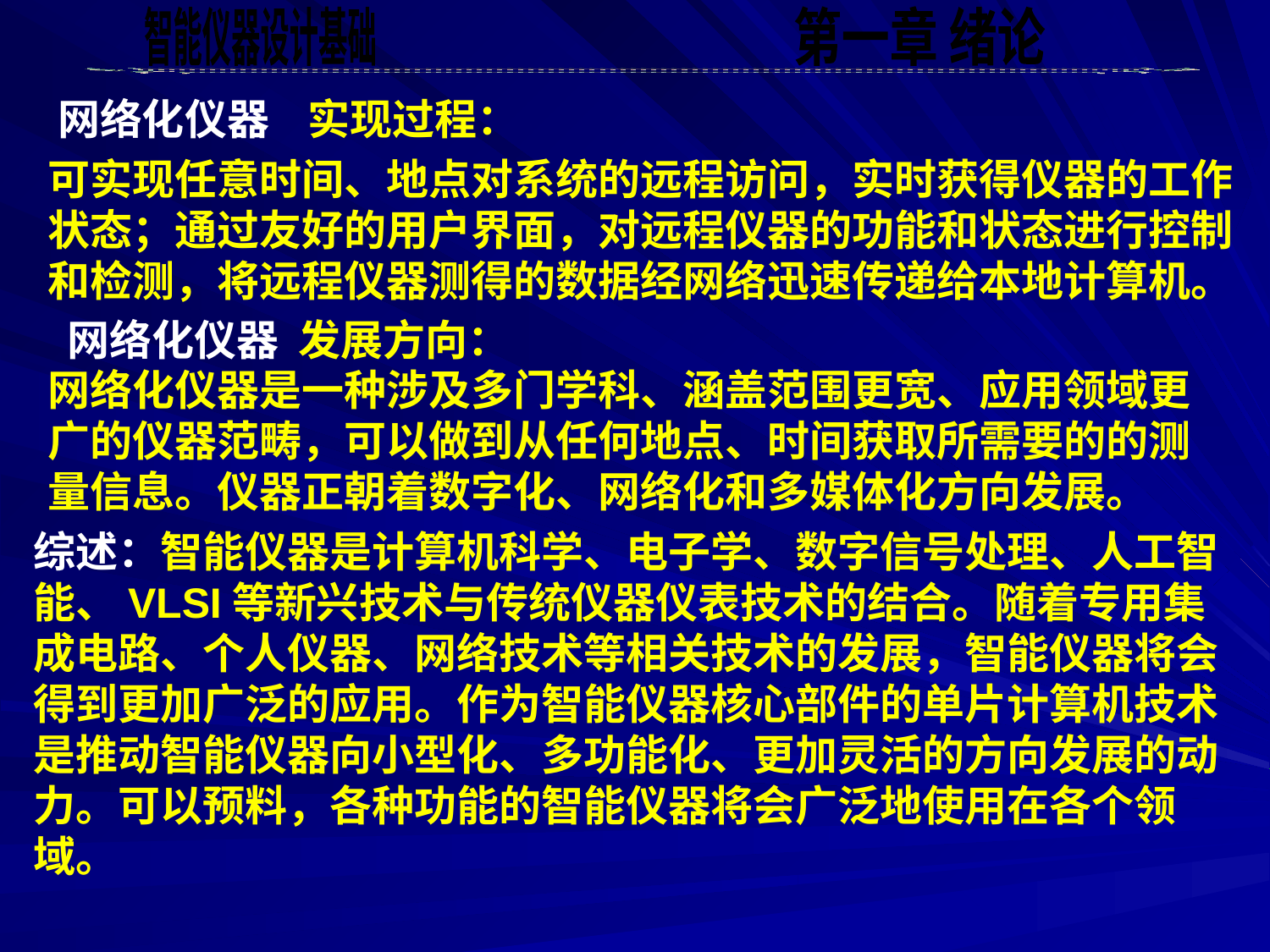

网络化仪器    实现过程：
可实现任意时间、地点对系统的远程访问，实时获得仪器的工作状态；通过友好的用户界面，对远程仪器的功能和状态进行控制和检测，将远程仪器测得的数据经网络迅速传递给本地计算机。
网络化仪器  发展方向：
网络化仪器是一种涉及多门学科、涵盖范围更宽、应用领域更广的仪器范畴，可以做到从任何地点、时间获取所需要的的测量信息。仪器正朝着数字化、网络化和多媒体化方向发展。
综述：智能仪器是计算机科学、电子学、数字信号处理、人工智能、VLSI等新兴技术与传统仪器仪表技术的结合。随着专用集成电路、个人仪器、网络技术等相关技术的发展，智能仪器将会得到更加广泛的应用。作为智能仪器核心部件的单片计算机技术是推动智能仪器向小型化、多功能化、更加灵活的方向发展的动力。可以预料，各种功能的智能仪器将会广泛地使用在各个领域。